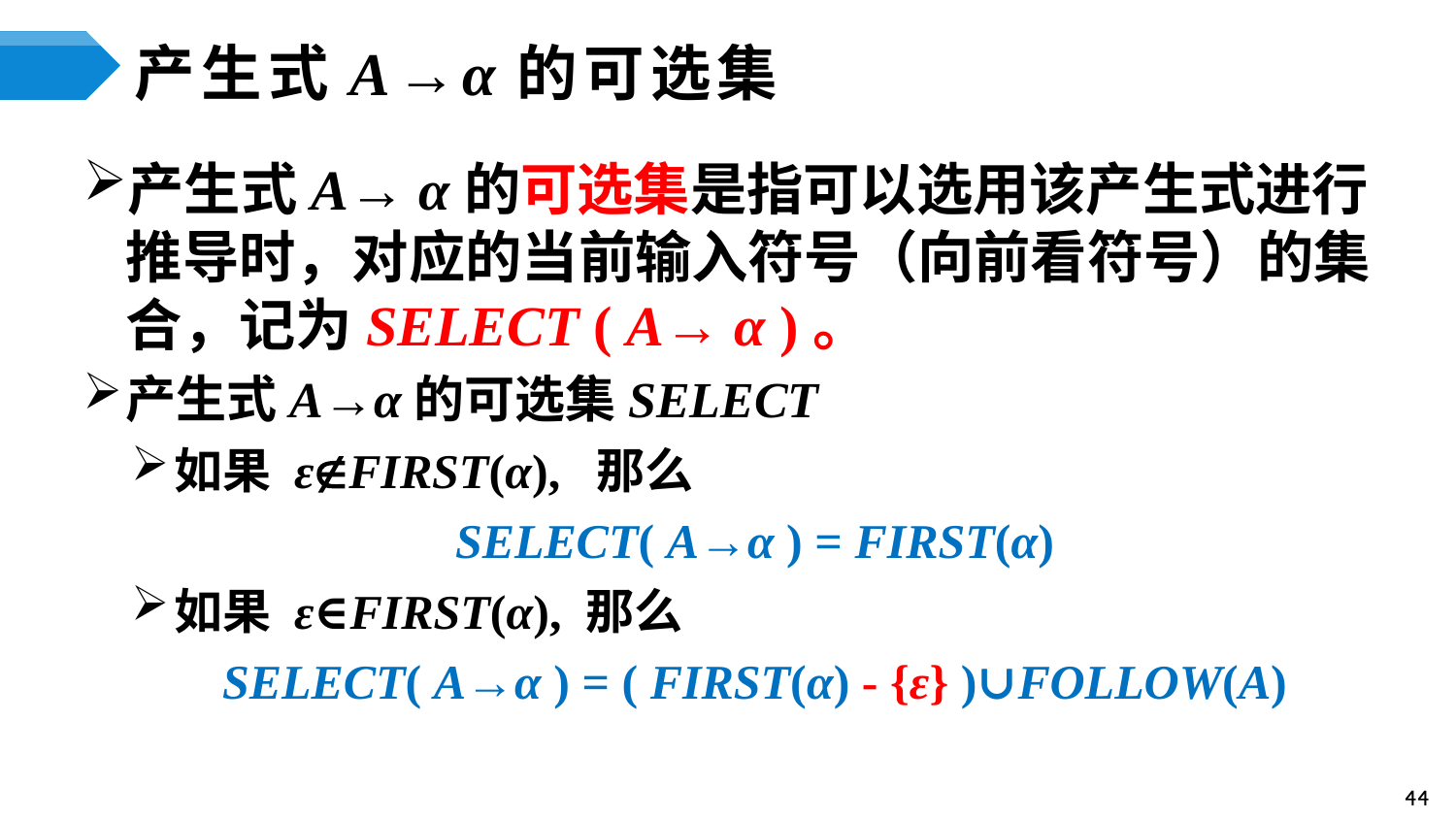

# 产生式A→α的可选集
产生式A→ α的可选集是指可以选用该产生式进行推导时，对应的当前输入符号（向前看符号）的集合，记为SELECT ( A→ α )。
产生式A→α的可选集SELECT
如果 ε∉FIRST(α),  那么
SELECT( A→α ) = FIRST(α)
如果 ε∈FIRST(α), 那么
SELECT( A→α ) = ( FIRST(α) - {ε} )∪FOLLOW(A)
44